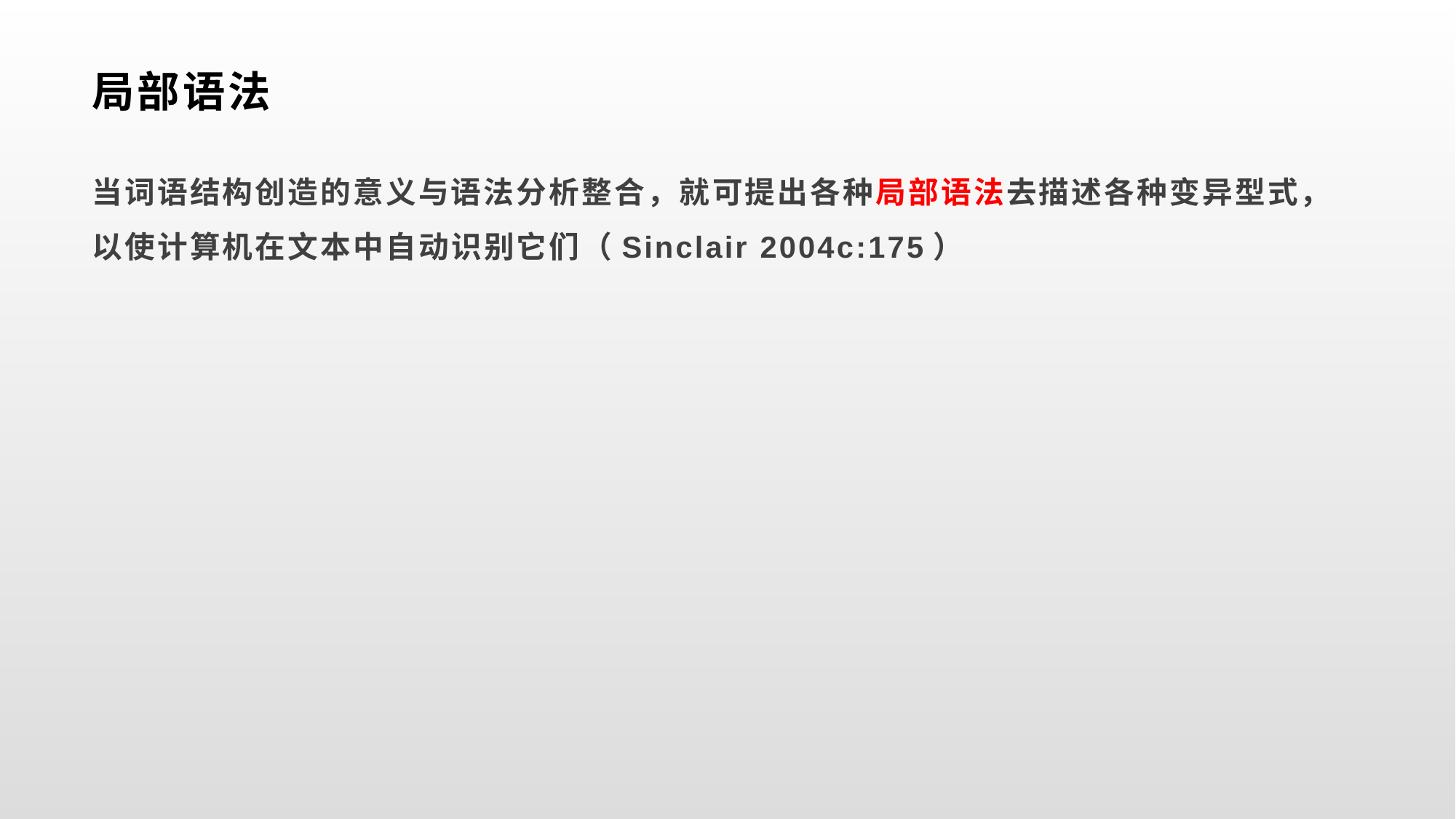

# 局部语法
当词语结构创造的意义与语法分析整合，就可提出各种局部语法去描述各种变异型式，以使计算机在文本中自动识别它们（Sinclair 2004c:175）